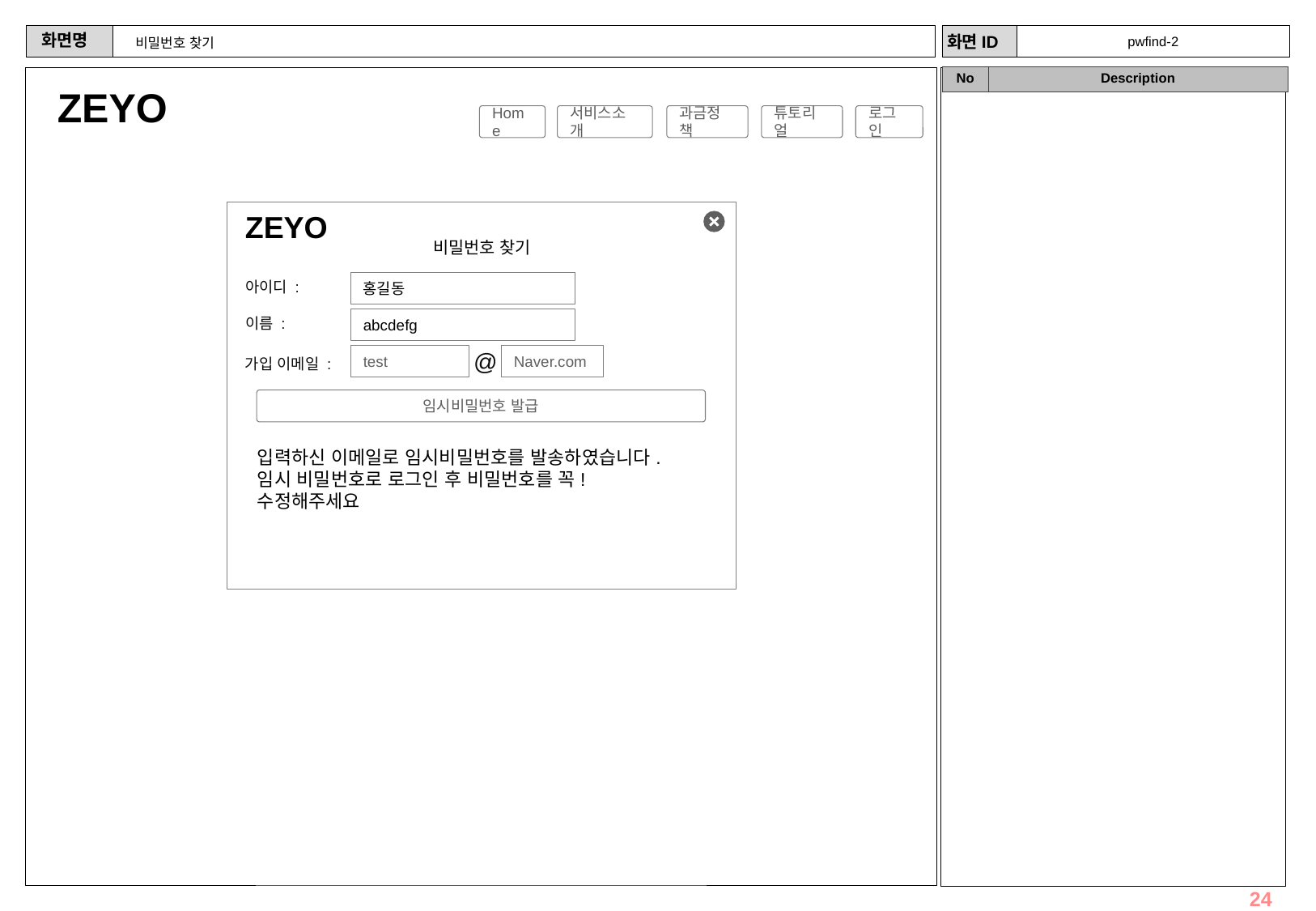

pwfind-2
# 비밀번호 찾기
ZEYO
Home
서비스소개
과금정책
튜토리얼
로그인

ZEYO

비밀번호 찾기
아이디 :
홍길동
이름 :
abcdefg
@
test
Naver.com
가입 이메일 :
임시비밀번호 발급
입력하신 이메일로 임시비밀번호를 발송하였습니다.
임시 비밀번호로 로그인 후 비밀번호를 꼭! 수정해주세요
24